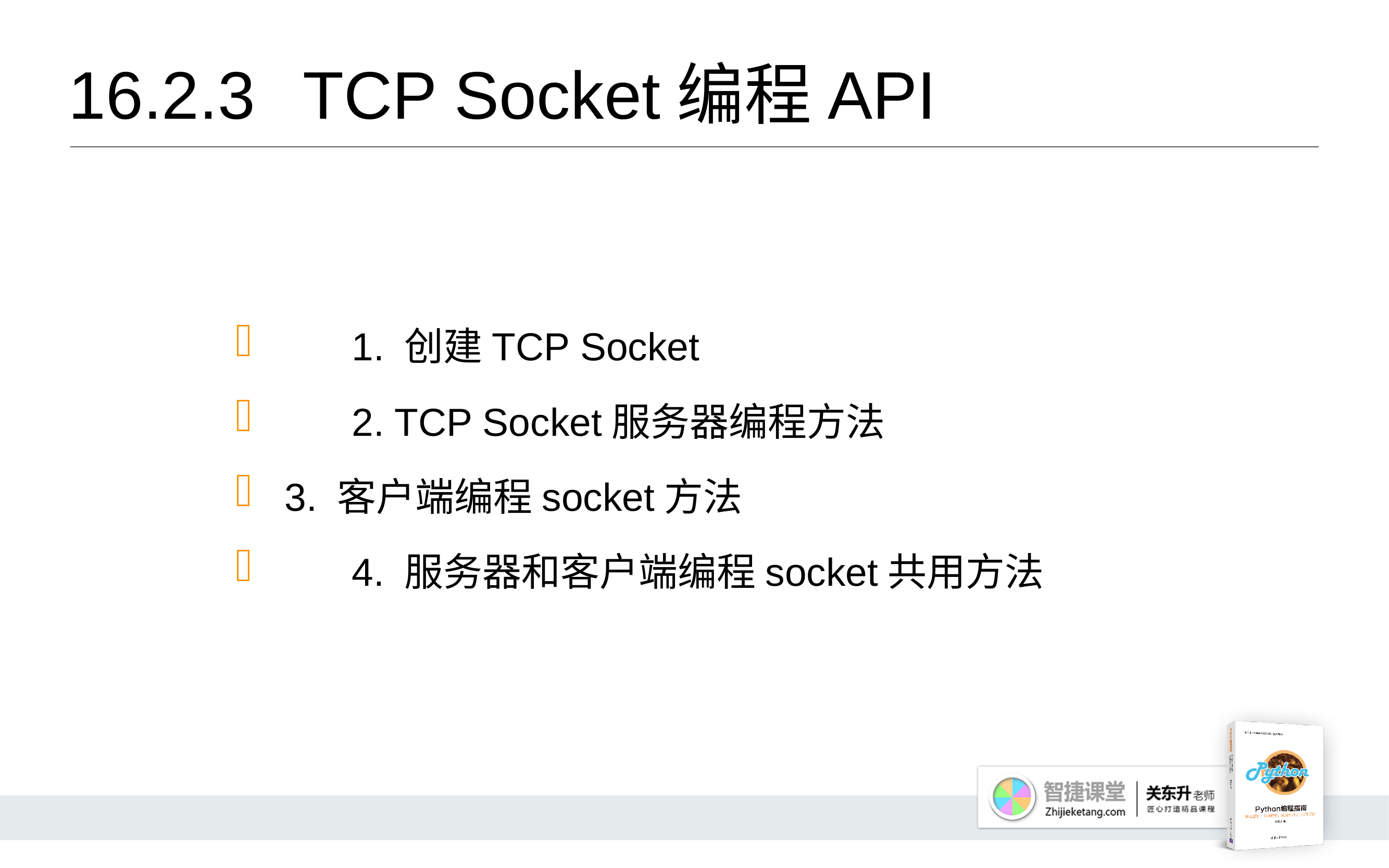

# 16.2.3 	TCP Socket编程API
	1. 创建TCP Socket
	2. TCP Socket服务器编程方法
 3. 客户端编程socket方法
	4. 服务器和客户端编程socket共用方法